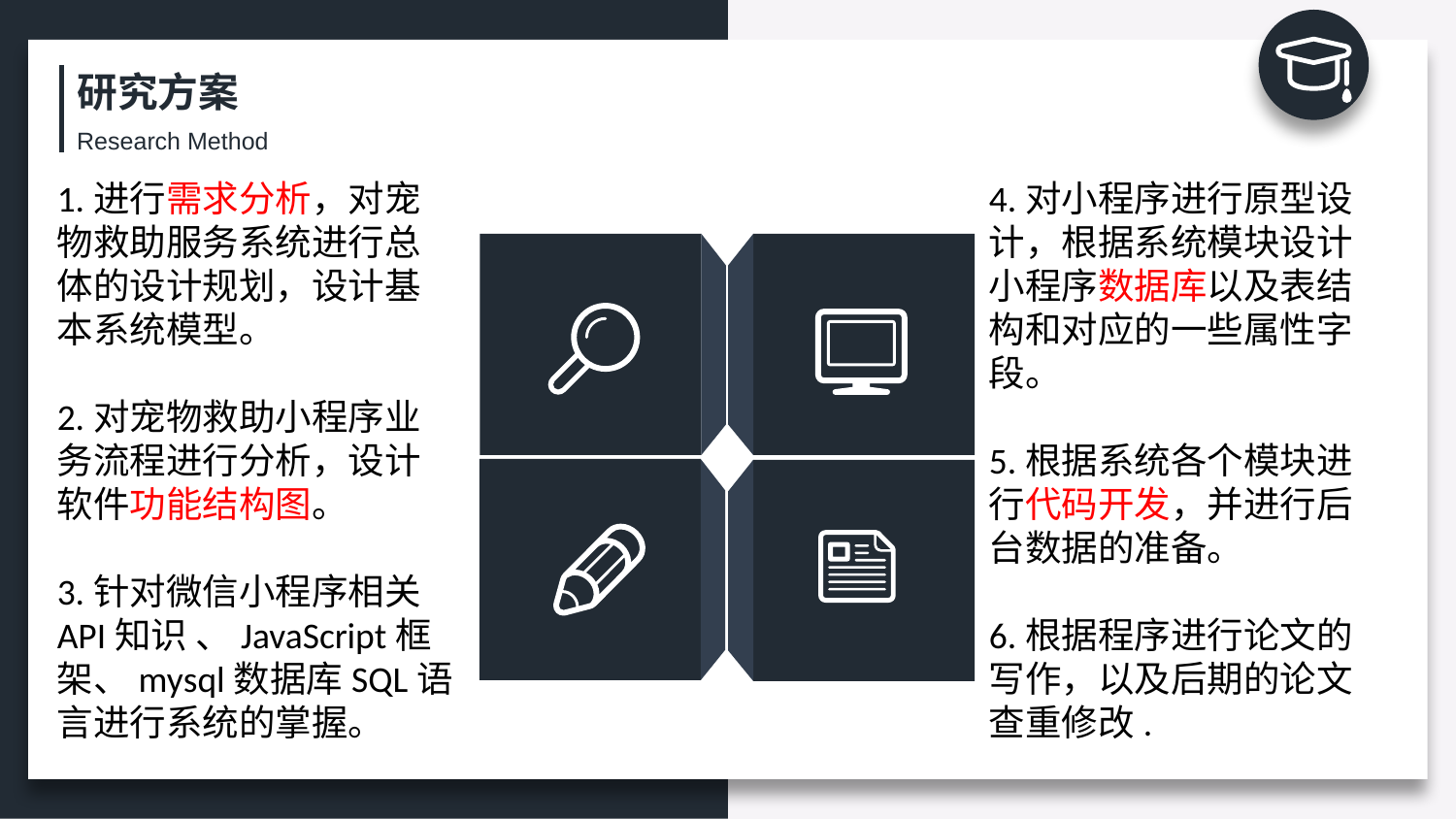

研究方案
Research Method
1.进行需求分析，对宠物救助服务系统进行总体的设计规划，设计基本系统模型。

2.对宠物救助小程序业务流程进行分析，设计软件功能结构图。

3.针对微信小程序相关API知识 、JavaScript框架、mysql数据库SQL语言进行系统的掌握。
4.对小程序进行原型设计，根据系统模块设计小程序数据库以及表结构和对应的一些属性字段。

5.根据系统各个模块进行代码开发，并进行后台数据的准备。

6.根据程序进行论文的写作，以及后期的论文查重修改.